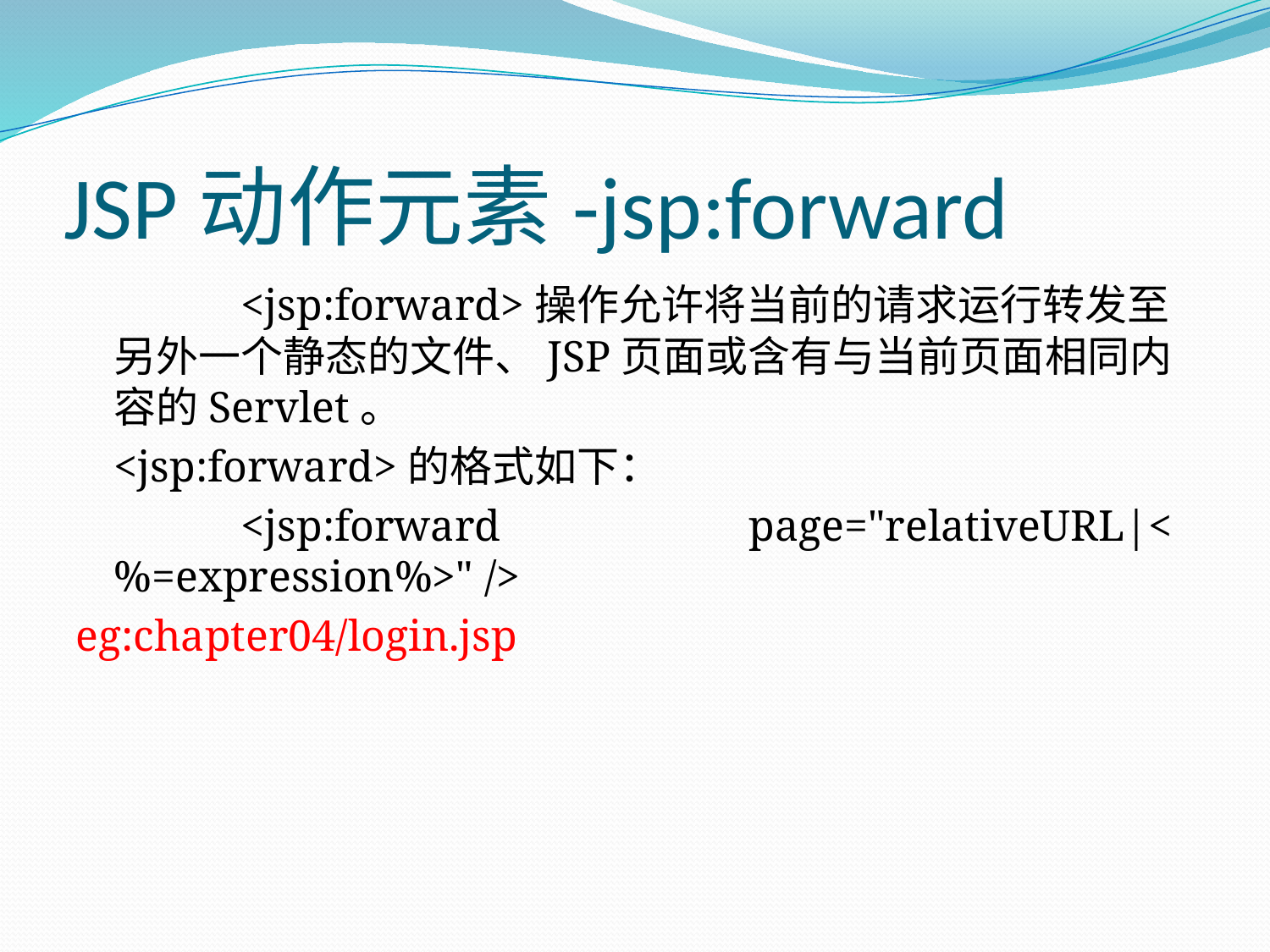

# JSP动作元素-jsp:forward
		<jsp:forward>操作允许将当前的请求运行转发至另外一个静态的文件、JSP页面或含有与当前页面相同内容的Servlet。
	<jsp:forward>的格式如下：
		<jsp:forward 		page="relativeURL|<%=expression%>" />
eg:chapter04/login.jsp